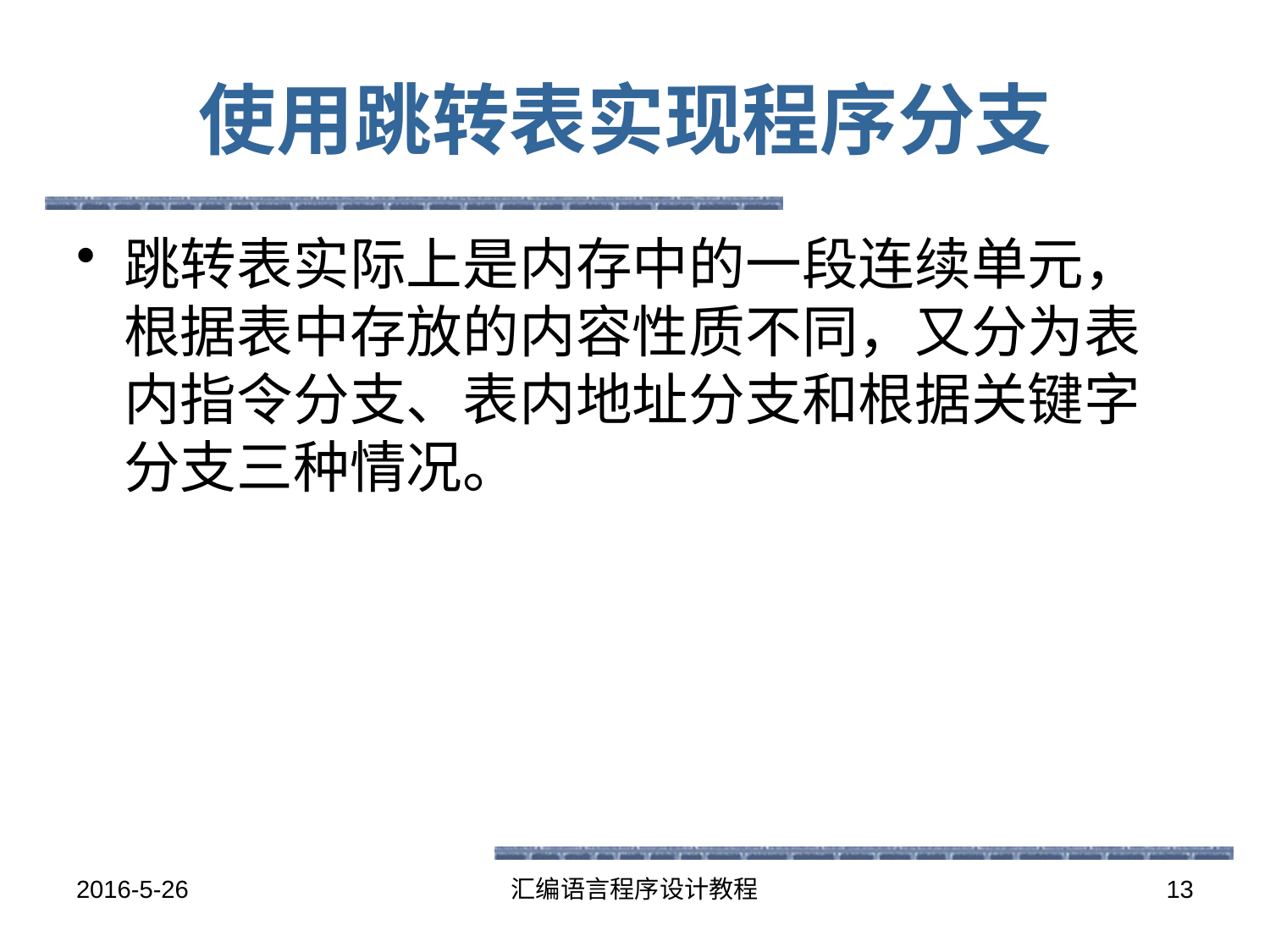

# 使用跳转表实现程序分支
跳转表实际上是内存中的一段连续单元，根据表中存放的内容性质不同，又分为表内指令分支、表内地址分支和根据关键字分支三种情况。

2016-5-26
汇编语言程序设计教程
13